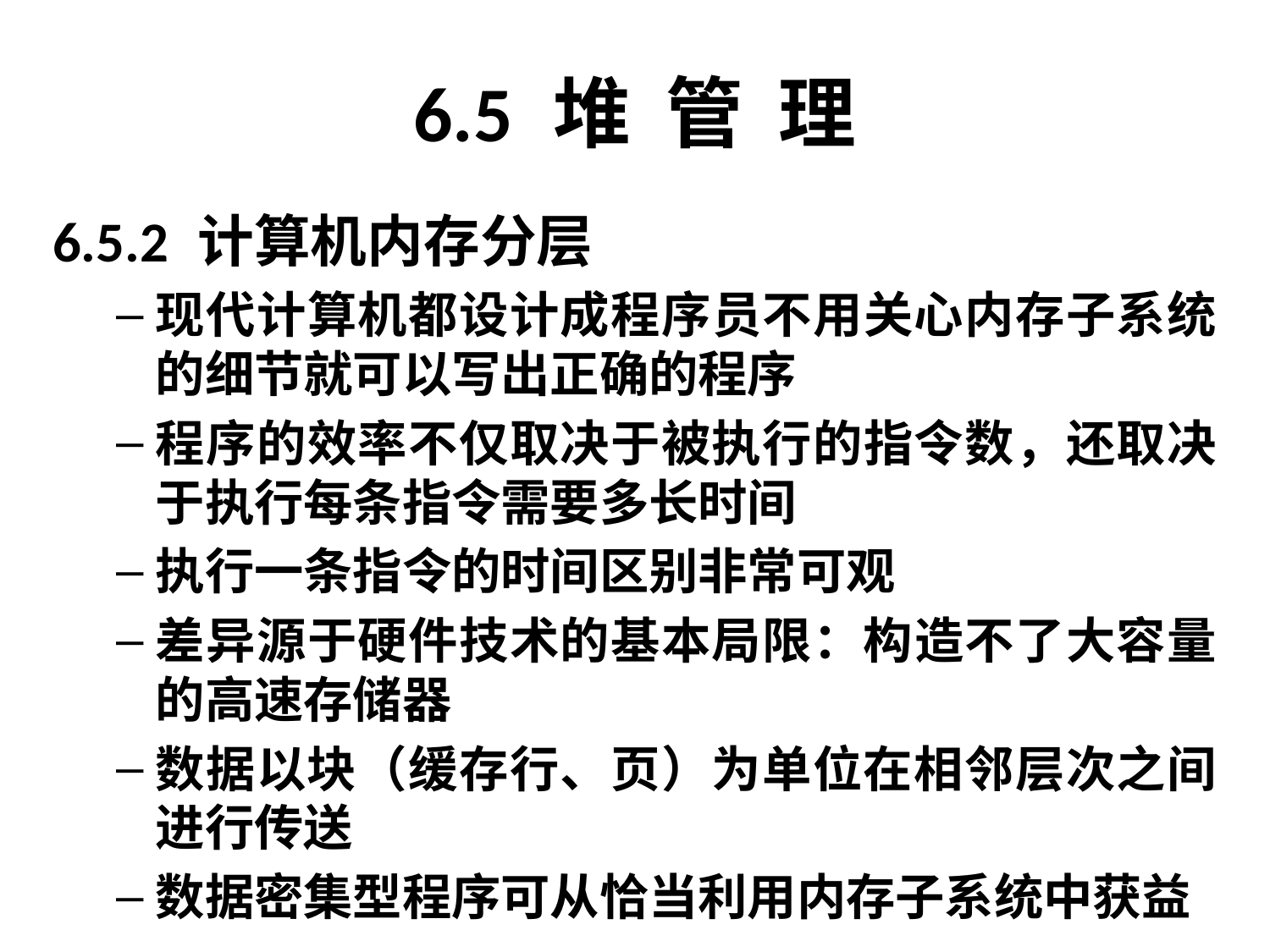

# 6.5 堆  管  理
6.5.2 计算机内存分层
现代计算机都设计成程序员不用关心内存子系统的细节就可以写出正确的程序
程序的效率不仅取决于被执行的指令数，还取决于执行每条指令需要多长时间
执行一条指令的时间区别非常可观
差异源于硬件技术的基本局限：构造不了大容量的高速存储器
数据以块（缓存行、页）为单位在相邻层次之间进行传送
数据密集型程序可从恰当利用内存子系统中获益